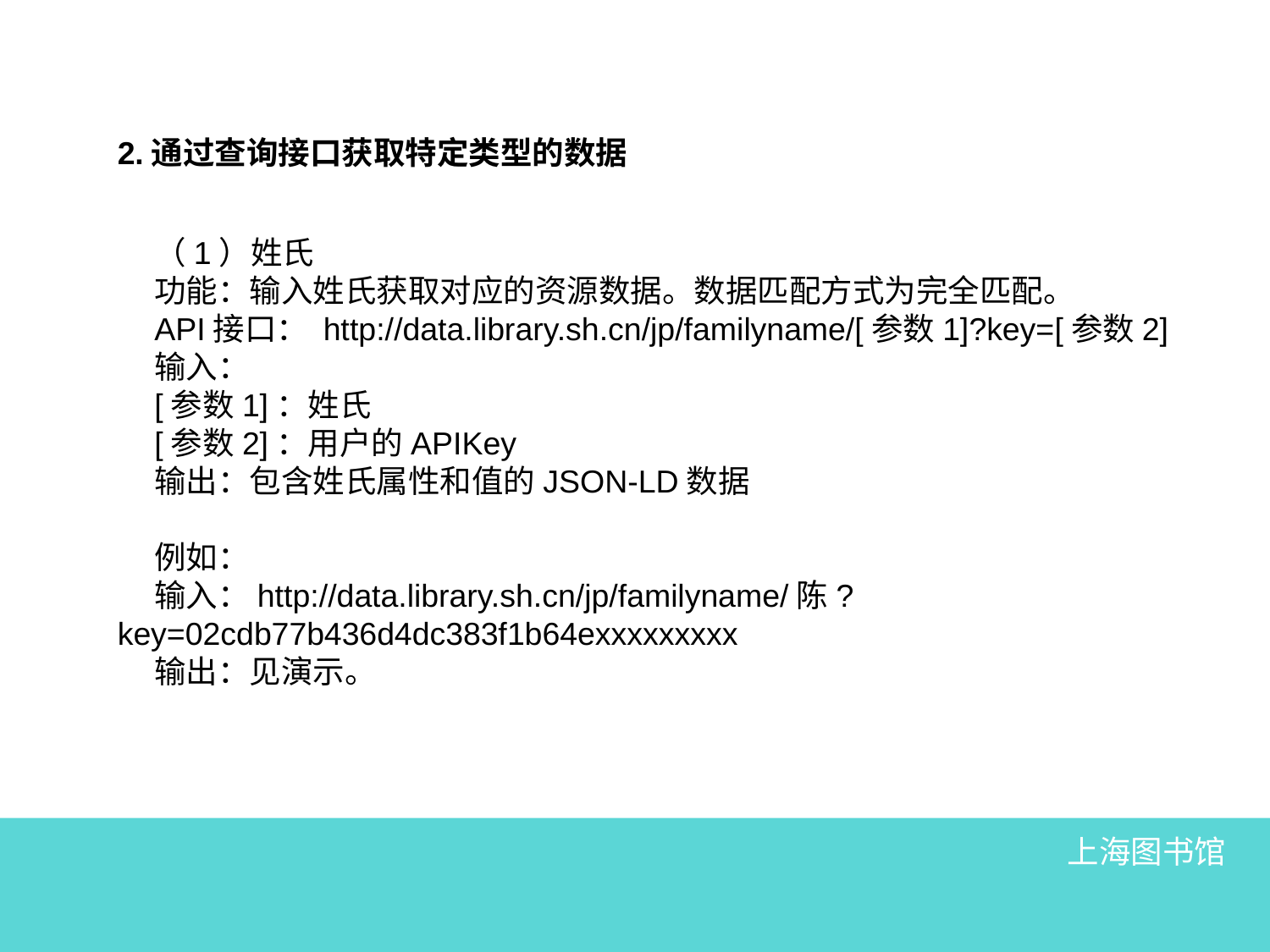

2.通过查询接口获取特定类型的数据
（1）姓氏
功能：输入姓氏获取对应的资源数据。数据匹配方式为完全匹配。
API接口： http://data.library.sh.cn/jp/familyname/[参数1]?key=[参数2]
输入：
[参数1]：姓氏
[参数2]：用户的APIKey
输出：包含姓氏属性和值的JSON-LD数据

例如：
输入：http://data.library.sh.cn/jp/familyname/陈?key=02cdb77b436d4dc383f1b64exxxxxxxxx
输出：见演示。
上海图书馆